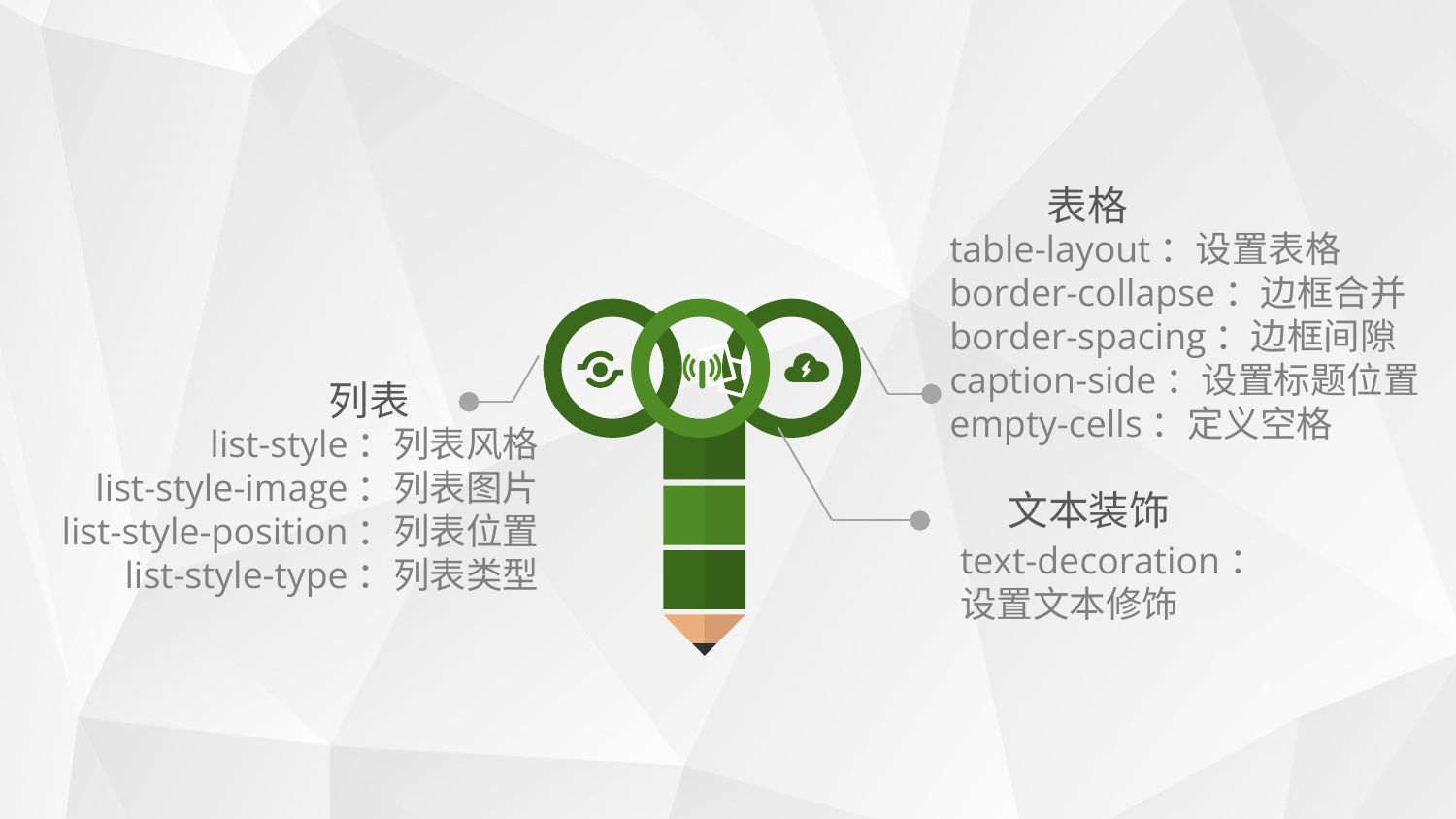

表格
table-layout：设置表格
border-collapse：边框合并
border-spacing：边框间隙
caption-side：设置标题位置
empty-cells：定义空格

列表
list-style：列表风格
list-style-image：列表图片
list-style-position：列表位置
list-style-type：列表类型

文本装饰
text-decoration：设置文本修饰